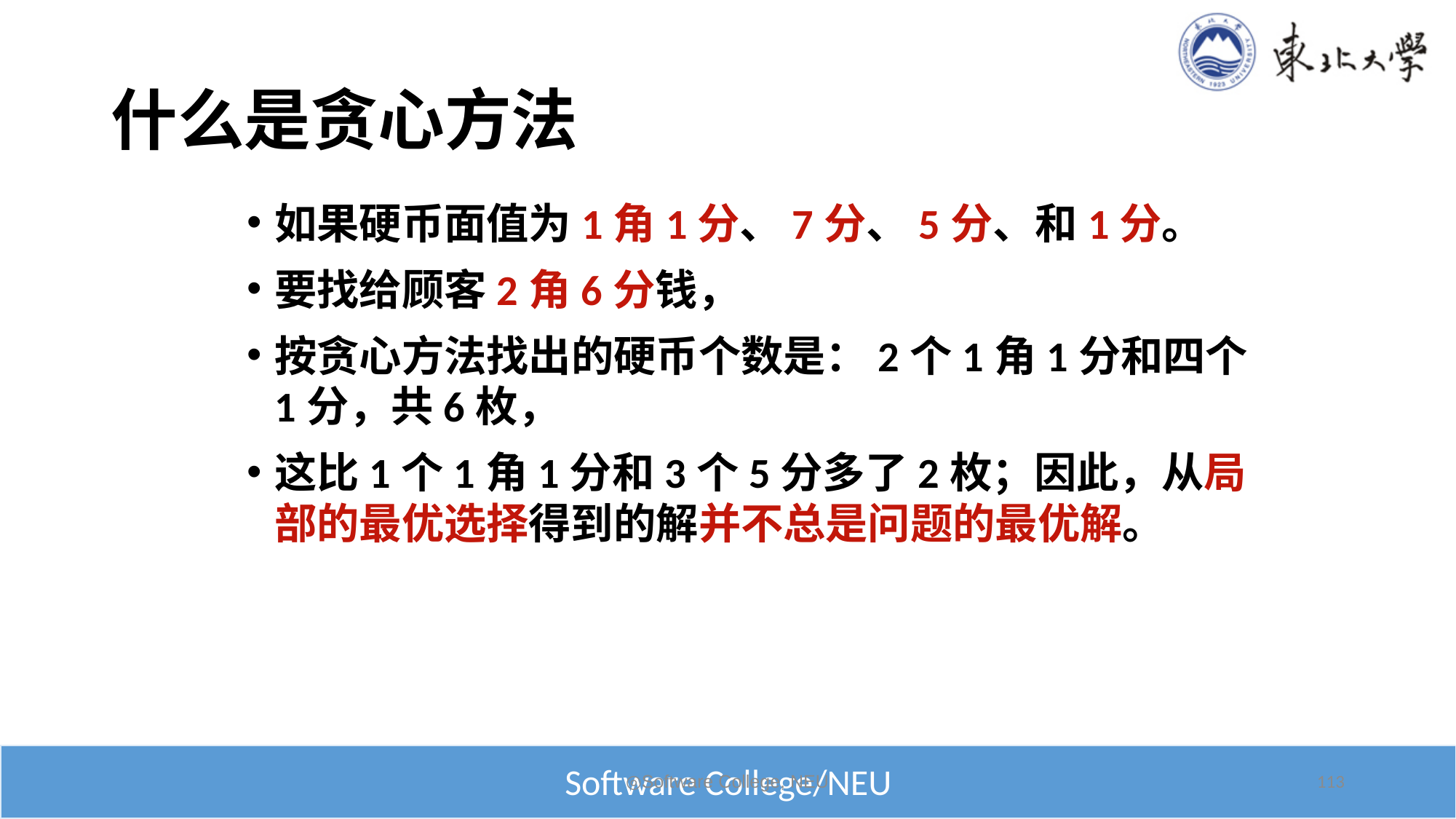

# 什么是贪心方法
如果硬币面值为1角1分、7分、5分、和1分。
要找给顾客2角6分钱，
按贪心方法找出的硬币个数是：2个1角1分和四个1分，共6枚，
这比1个1角1分和3个5分多了2枚；因此，从局部的最优选择得到的解并不总是问题的最优解。
◎Software College, NEU
113